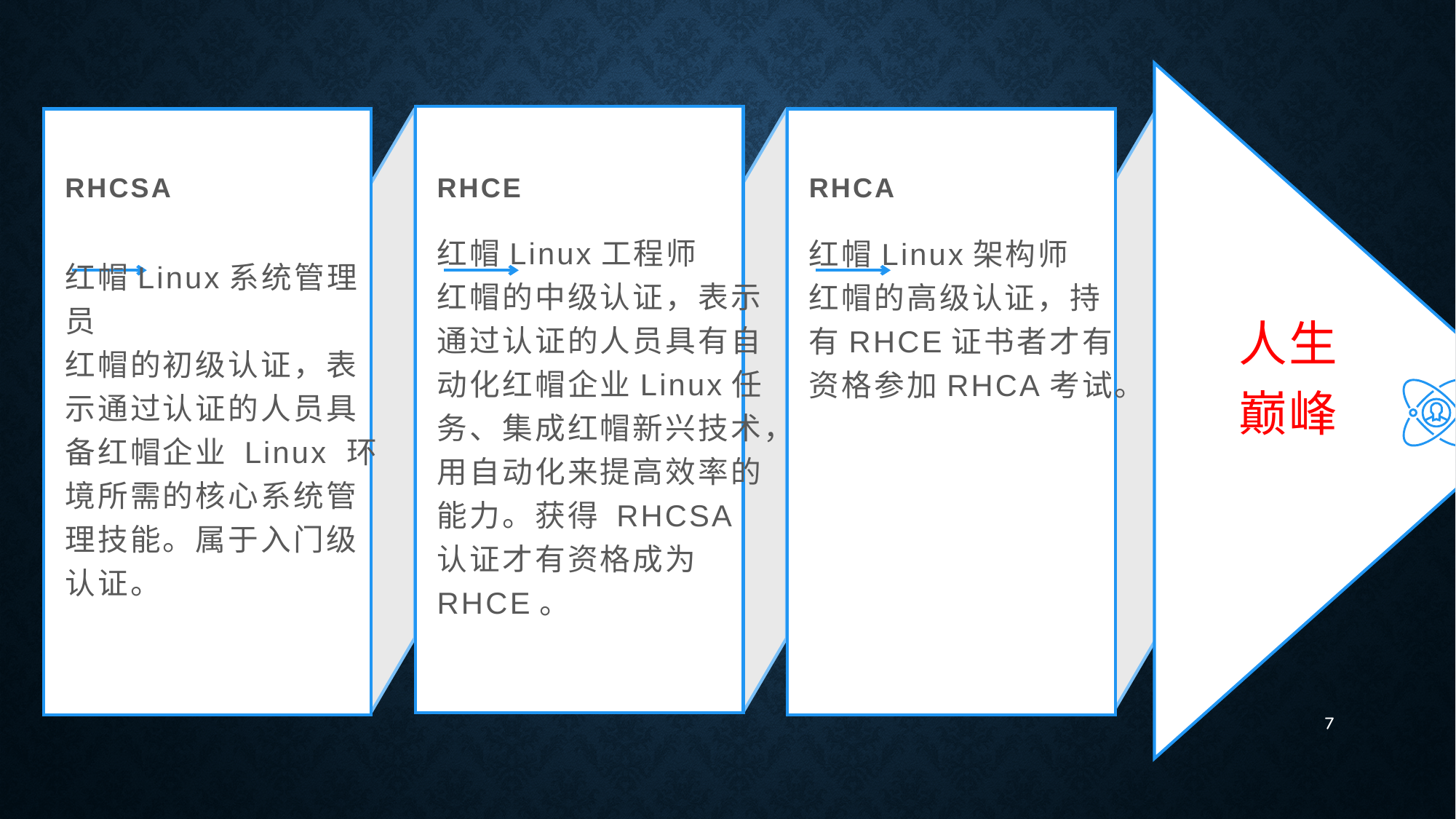

RHCSA

RHCE

RHCA

红帽Linux工程师
红帽的中级认证，表示通过认证的人员具有自动化红帽企业Linux任务、集成红帽新兴技术，用自动化来提高效率的能力。获得 RHCSA 认证才有资格成为 RHCE。
红帽Linux架构师
红帽的高级认证，持有RHCE证书者才有资格参加RHCA考试。

红帽Linux系统管理员
红帽的初级认证，表示通过认证的人员具备红帽企业 Linux 环境所需的核心系统管理技能。属于入门级认证。
人生
巅峰

7